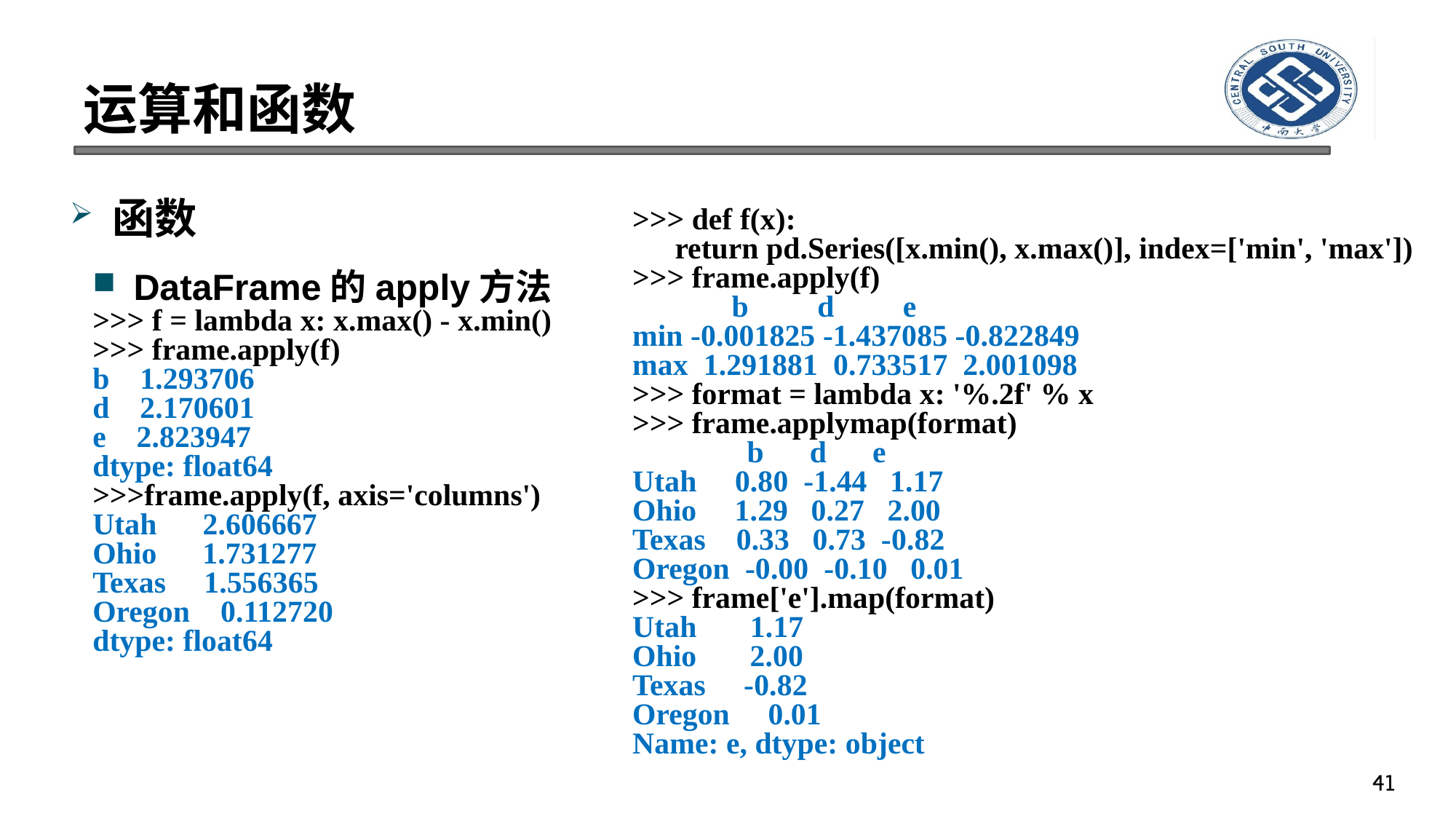

# 运算和函数
函数
DataFrame的apply方法
>>> f = lambda x: x.max() - x.min()
>>> frame.apply(f)
b    1.293706
d    2.170601
e    2.823947
dtype: float64
>>>frame.apply(f, axis='columns')
Utah      2.606667
Ohio      1.731277
Texas     1.556365
Oregon    0.112720
dtype: float64
>>> def f(x):
    	return pd.Series([x.min(), x.max()], index=['min', 'max'])
>>> frame.apply(f)
             b         d         e
min -0.001825 -1.437085 -0.822849
max  1.291881  0.733517  2.001098
>>> format = lambda x: '%.2f' % x
>>> frame.applymap(format)
               b      d      e
Utah     0.80  -1.44   1.17
Ohio     1.29   0.27   2.00
Texas    0.33   0.73  -0.82
Oregon  -0.00  -0.10   0.01
>>> frame['e'].map(format)
Utah       1.17
Ohio       2.00
Texas     -0.82
Oregon     0.01
Name: e, dtype: object
41